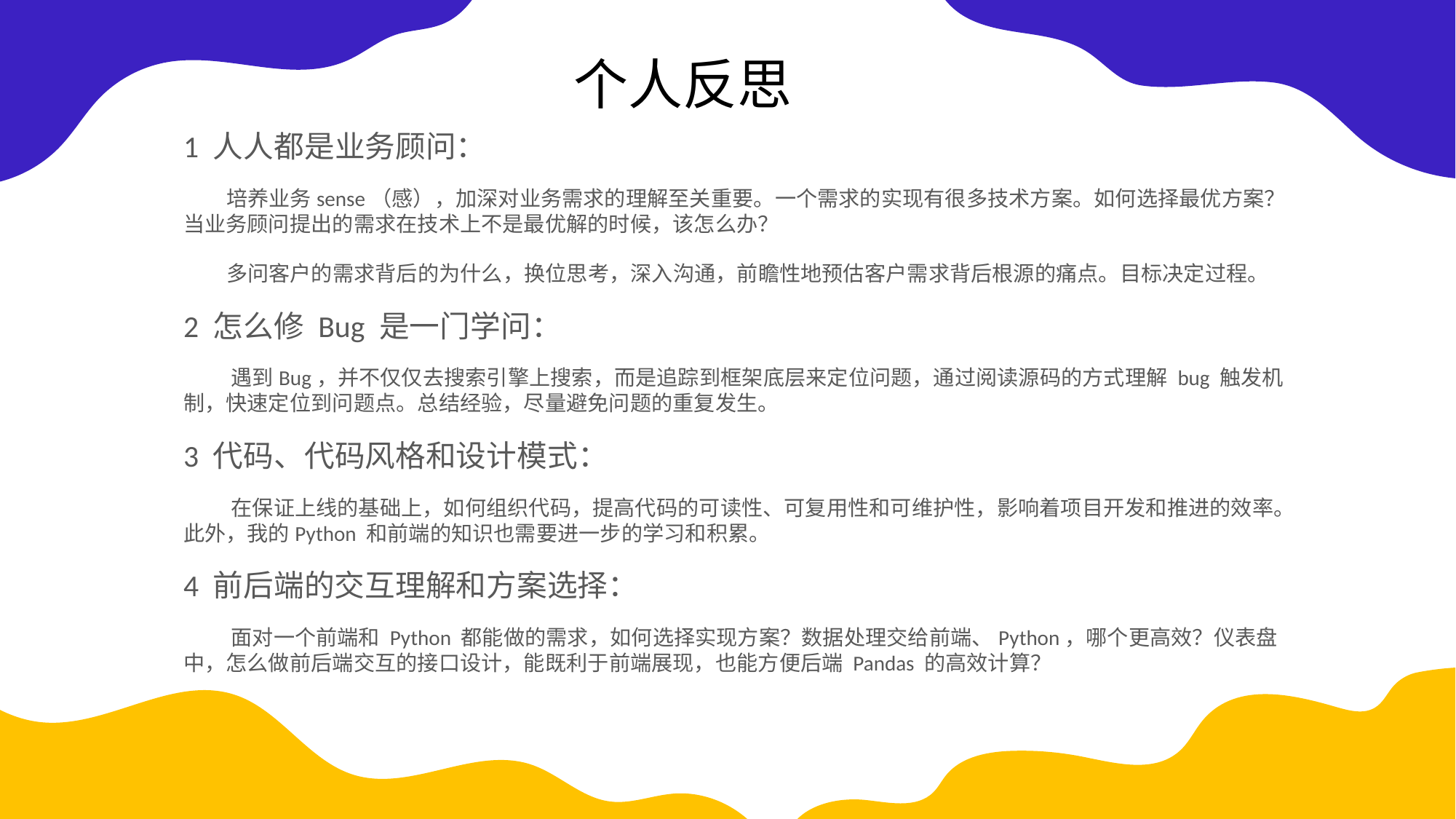

个人反思
1 人人都是业务顾问：
        培养业务sense（感），加深对业务需求的理解至关重要。一个需求的实现有很多技术方案。如何选择最优方案？当业务顾问提出的需求在技术上不是最优解的时候，该怎么办？
        多问客户的需求背后的为什么，换位思考，深入沟通，前瞻性地预估客户需求背后根源的痛点。目标决定过程。
2 怎么修 Bug 是一门学问：
         遇到Bug，并不仅仅去搜索引擎上搜索，而是追踪到框架底层来定位问题，通过阅读源码的方式理解 bug 触发机制，快速定位到问题点。总结经验，尽量避免问题的重复发生。
3 代码、代码风格和设计模式：
         在保证上线的基础上，如何组织代码，提高代码的可读性、可复用性和可维护性，影响着项目开发和推进的效率。此外，我的Python 和前端的知识也需要进一步的学习和积累。
4 前后端的交互理解和方案选择：
         面对一个前端和 Python 都能做的需求，如何选择实现方案？数据处理交给前端、Python，哪个更高效？仪表盘中，怎么做前后端交互的接口设计，能既利于前端展现，也能方便后端 Pandas 的高效计算？